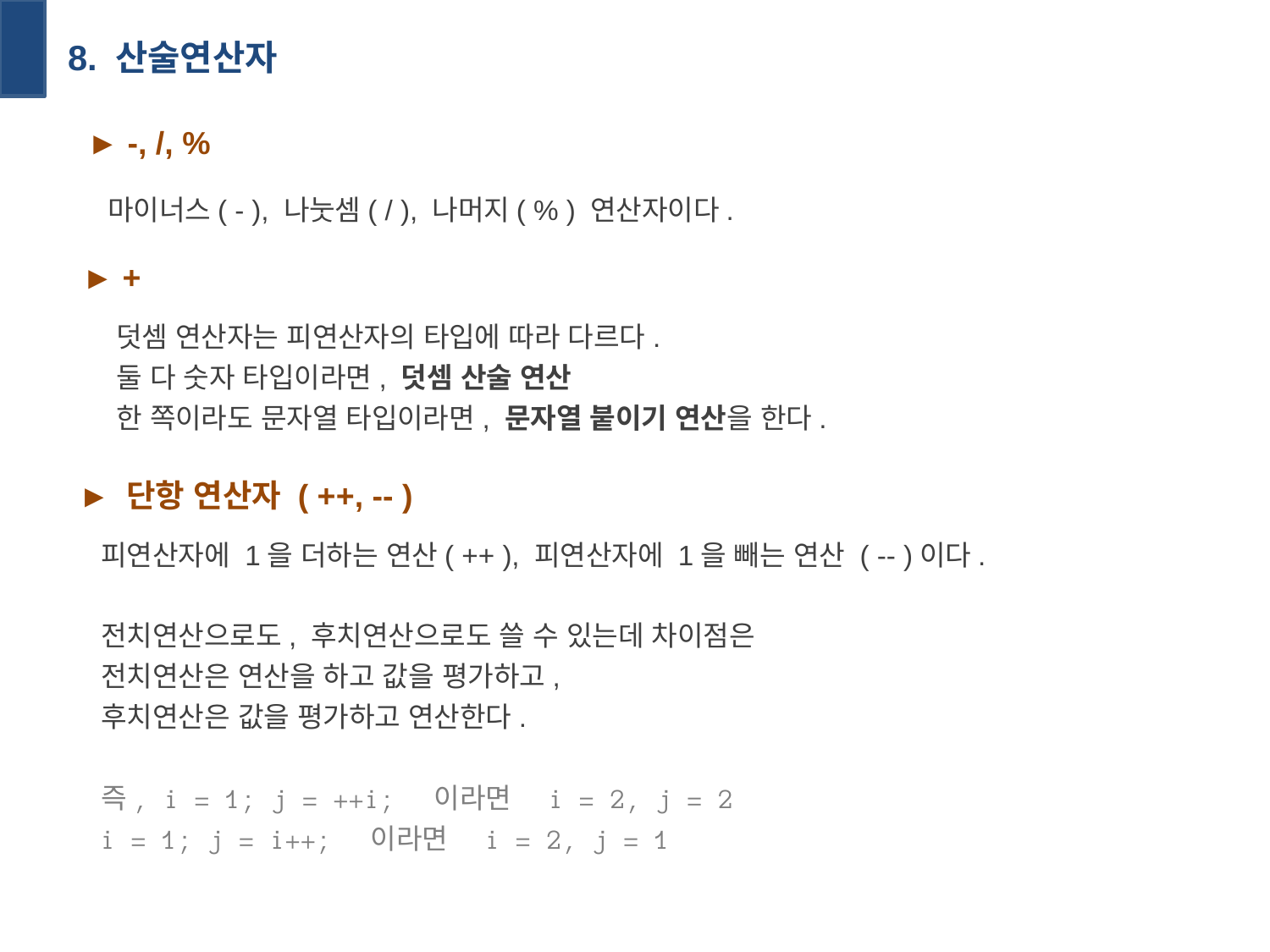

ㅊ
# 8. 산술연산자
► -, /, %
마이너스( - ), 나눗셈( / ), 나머지( % ) 연산자이다.
► +
덧셈 연산자는 피연산자의 타입에 따라 다르다.
둘 다 숫자 타입이라면, 덧셈 산술 연산
한 쪽이라도 문자열 타입이라면, 문자열 붙이기 연산을 한다.
► 단항 연산자 ( ++, -- )
피연산자에 1을 더하는 연산( ++ ), 피연산자에 1을 빼는 연산 ( -- )이다.

전치연산으로도, 후치연산으로도 쓸 수 있는데 차이점은
전치연산은 연산을 하고 값을 평가하고,
후치연산은 값을 평가하고 연산한다.

즉, i = 1; j = ++i;  이라면  i = 2, j = 2
i = 1; j = i++;  이라면  i = 2, j = 1